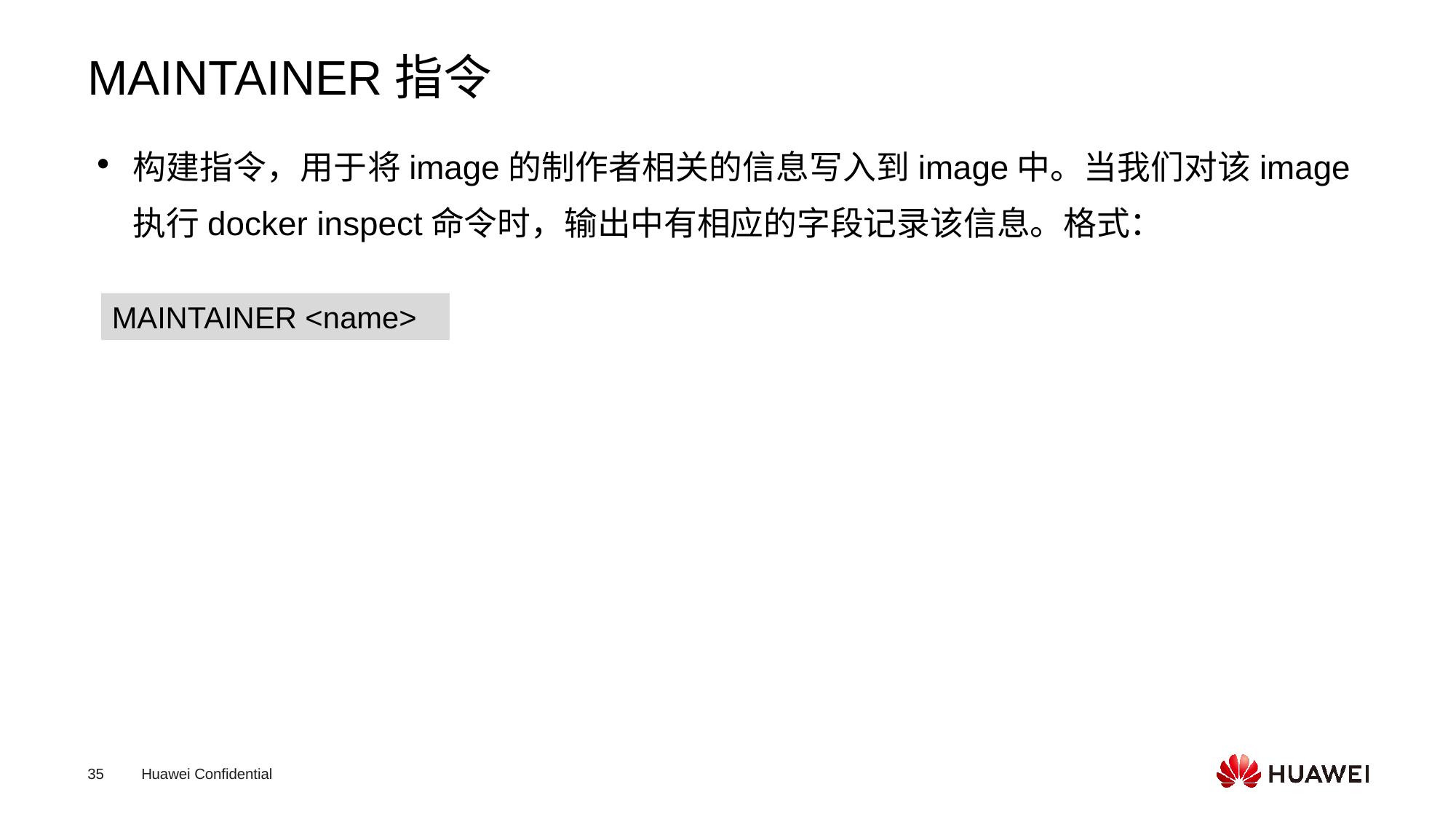

# MAINTAINER指令
构建指令，用于将image的制作者相关的信息写入到image中。当我们对该image执行docker inspect命令时，输出中有相应的字段记录该信息。格式：

MAINTAINER <name>